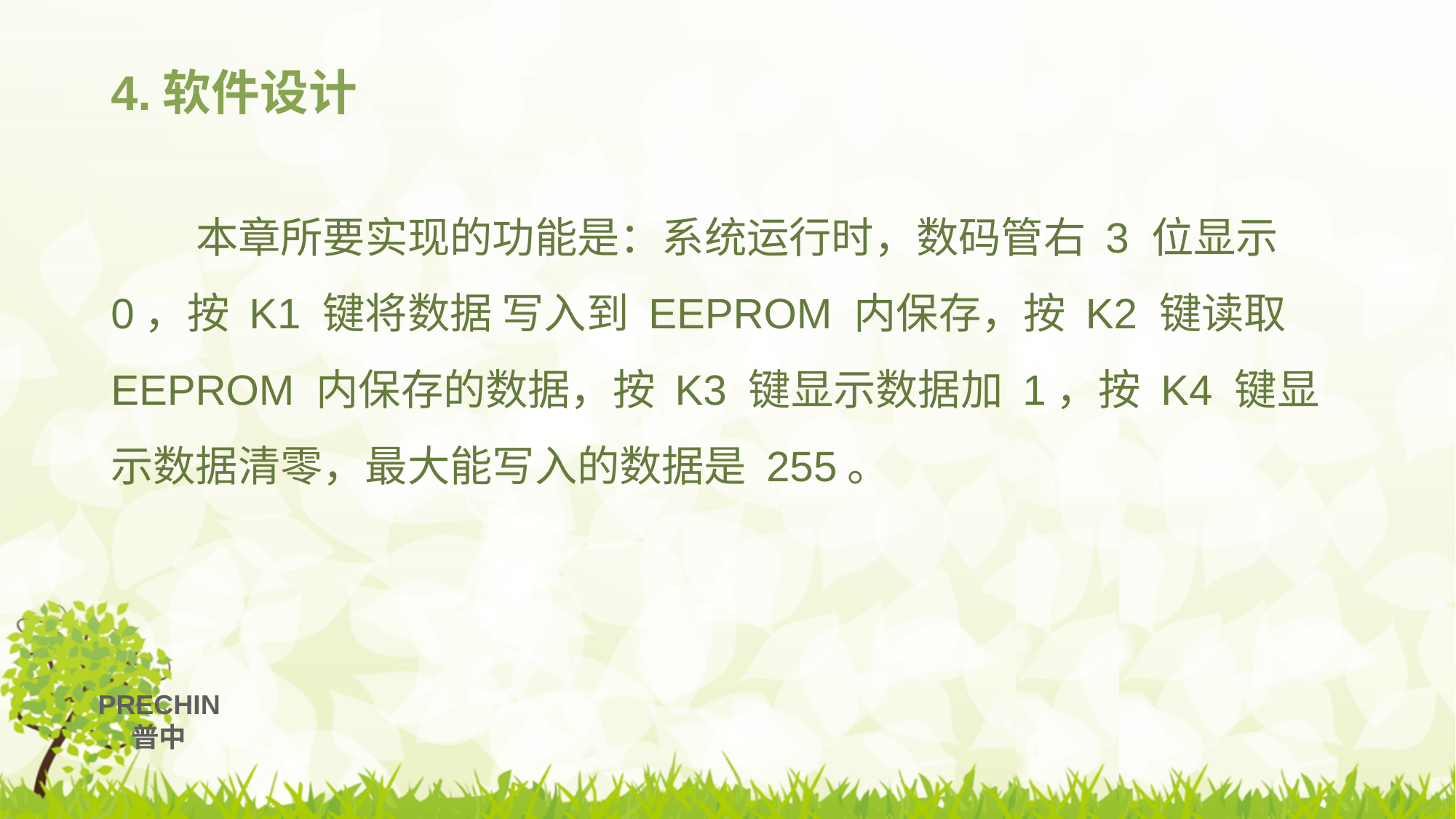

# 4.软件设计
本章所要实现的功能是：系统运行时，数码管右 3 位显示 0，按 K1 键将数据 写入到 EEPROM 内保存，按 K2 键读取 EEPROM 内保存的数据，按 K3 键显示数据加 1，按 K4 键显示数据清零，最大能写入的数据是 255。